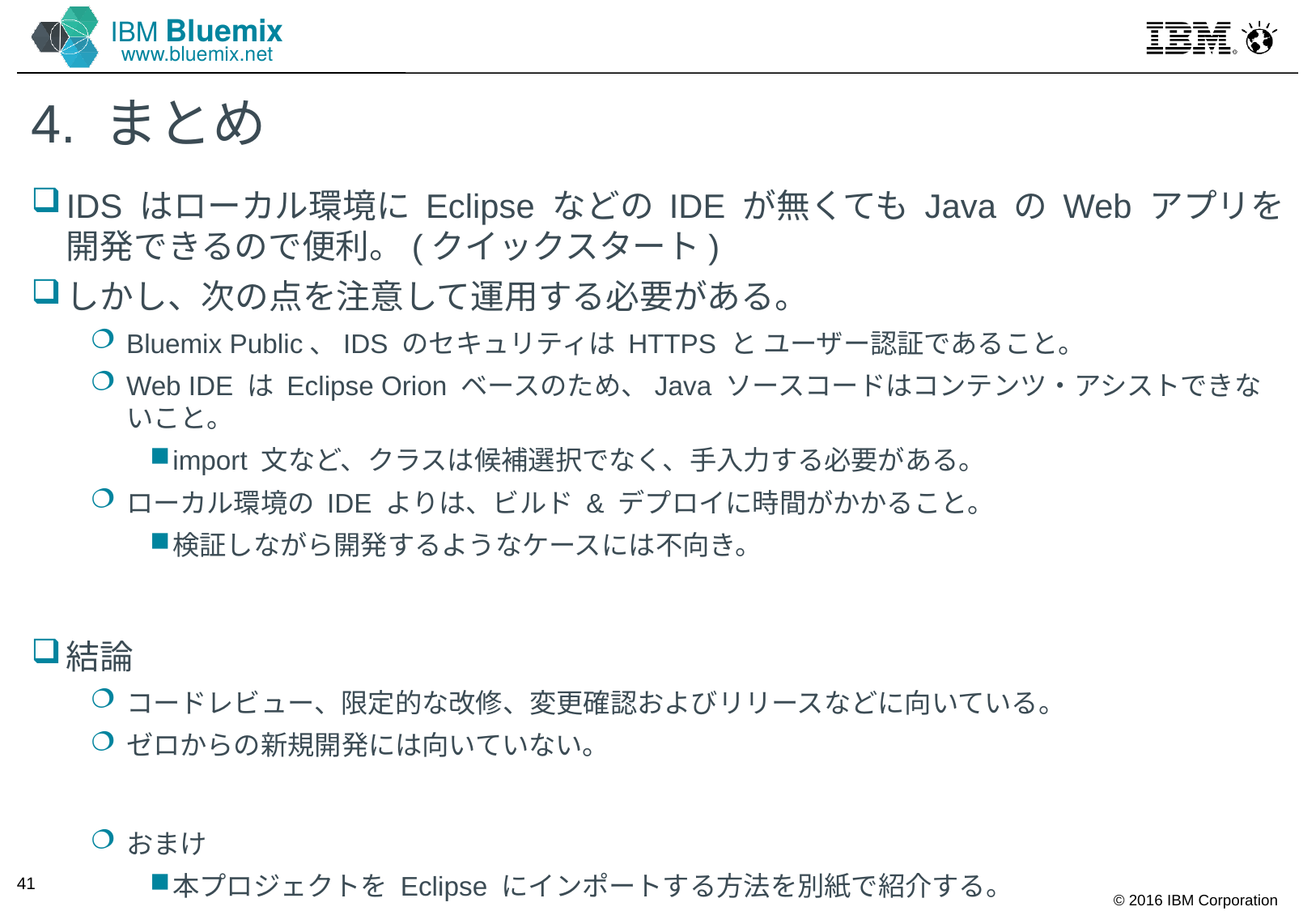

# 4. まとめ
IDS はローカル環境に Eclipse などの IDE が無くても Java の Web アプリを開発できるので便利。(クイックスタート)
しかし、次の点を注意して運用する必要がある。
Bluemix Public、IDS のセキュリティは HTTPS と ユーザー認証であること。
Web IDE は Eclipse Orion ベースのため、Java ソースコードはコンテンツ・アシストできないこと。
import 文など、クラスは候補選択でなく、手入力する必要がある。
ローカル環境の IDE よりは、ビルド & デプロイに時間がかかること。
検証しながら開発するようなケースには不向き。

結論
コードレビュー、限定的な改修、変更確認およびリリースなどに向いている。
ゼロからの新規開発には向いていない。

おまけ
本プロジェクトを Eclipse にインポートする方法を別紙で紹介する。